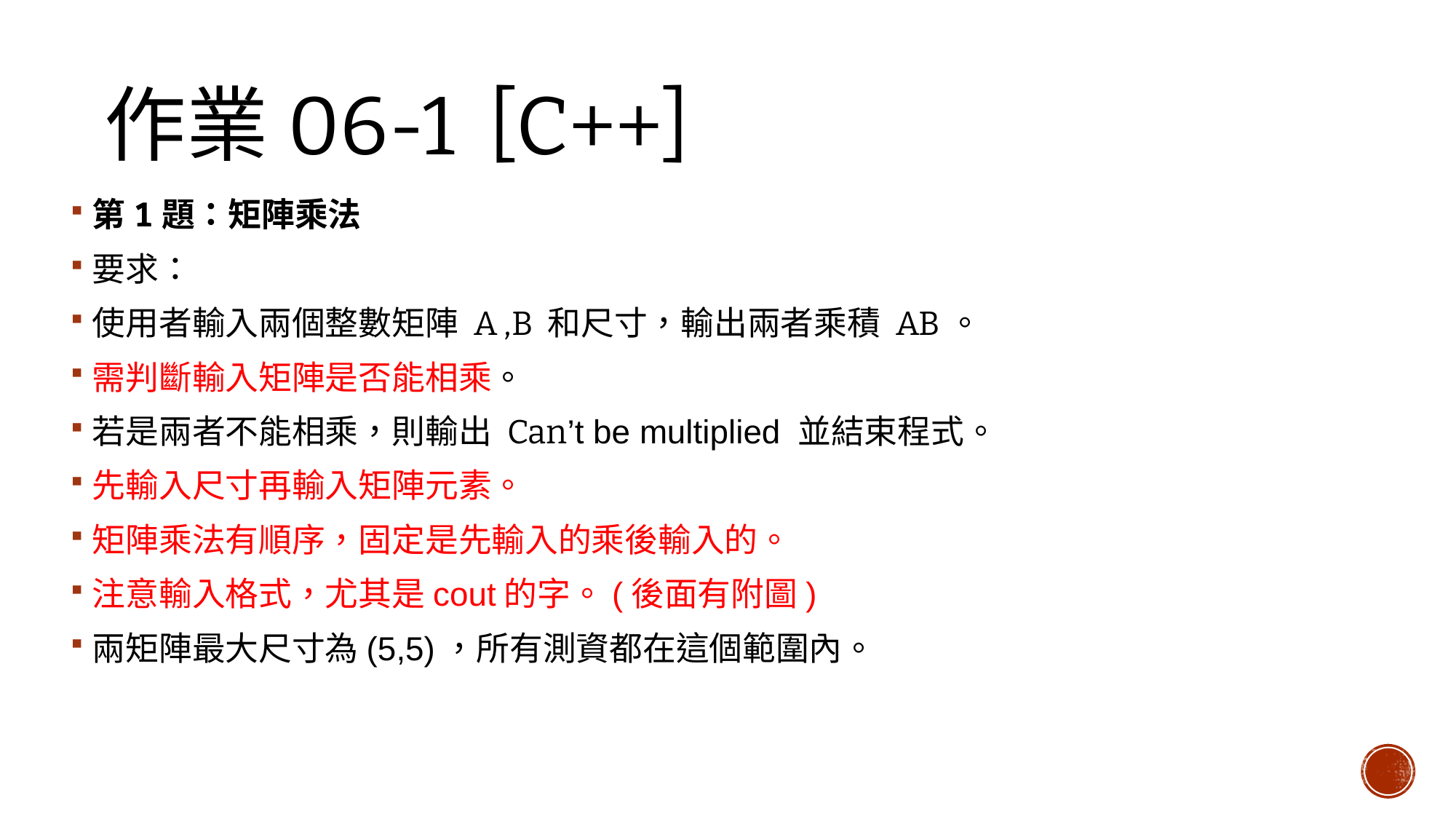

# 作業06-1  [c++]
第1題：矩陣乘法
要求：
使用者輸入兩個整數矩陣 A ,B 和尺寸，輸出兩者乘積 AB。
需判斷輸入矩陣是否能相乘。
若是兩者不能相乘，則輸出 Can’t be multiplied 並結束程式。
先輸入尺寸再輸入矩陣元素。
矩陣乘法有順序，固定是先輸入的乘後輸入的。
注意輸入格式，尤其是cout的字。(後面有附圖)
兩矩陣最大尺寸為(5,5)，所有測資都在這個範圍內。